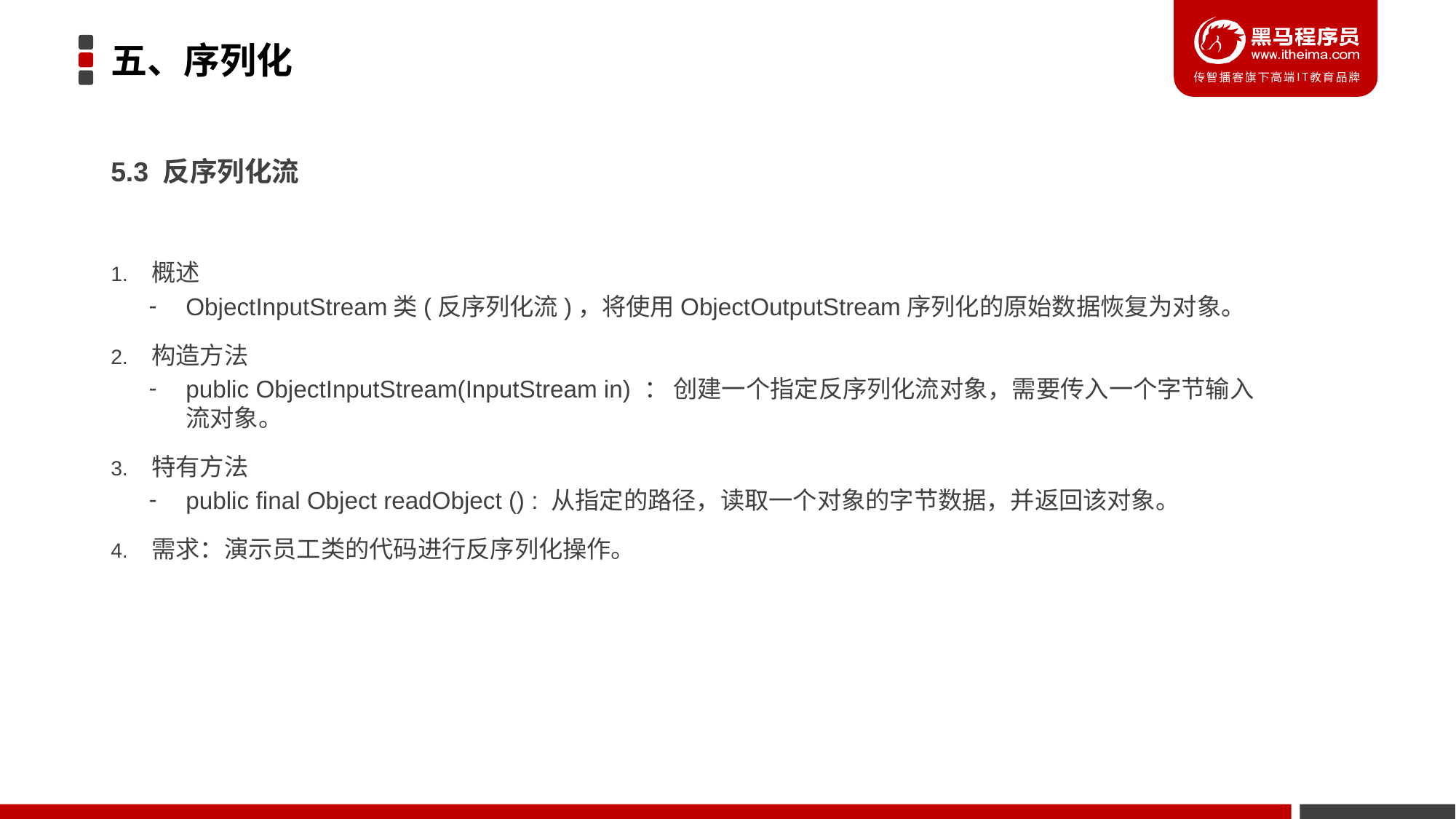

# 五、序列化
5.3 反序列化流
概述
ObjectInputStream类(反序列化流)，将使用ObjectOutputStream序列化的原始数据恢复为对象。
构造方法
public ObjectInputStream(InputStream in) ： 创建一个指定反序列化流对象，需要传入一个字节输入流对象。
特有方法
public final Object readObject () : 从指定的路径，读取一个对象的字节数据，并返回该对象。
需求：演示员工类的代码进行反序列化操作。